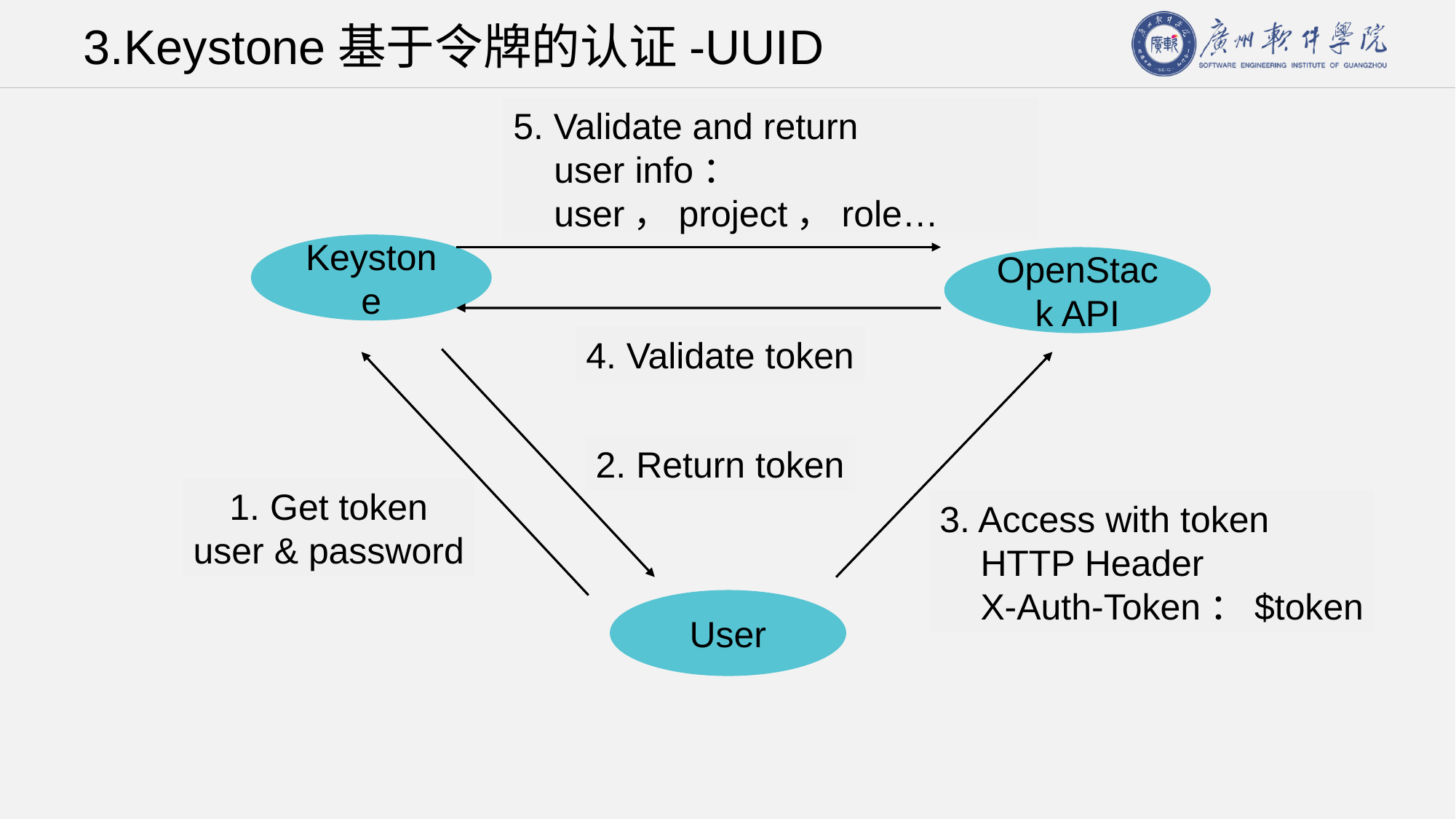

# 3.Keystone基于令牌的认证-UUID
5. Validate and return
    user info：
    user，project，role…
Keystone
OpenStack API
4. Validate token
2. Return token
1. Get token
user & password
3. Access with token
    HTTP Header
    X-Auth-Token：$token
User